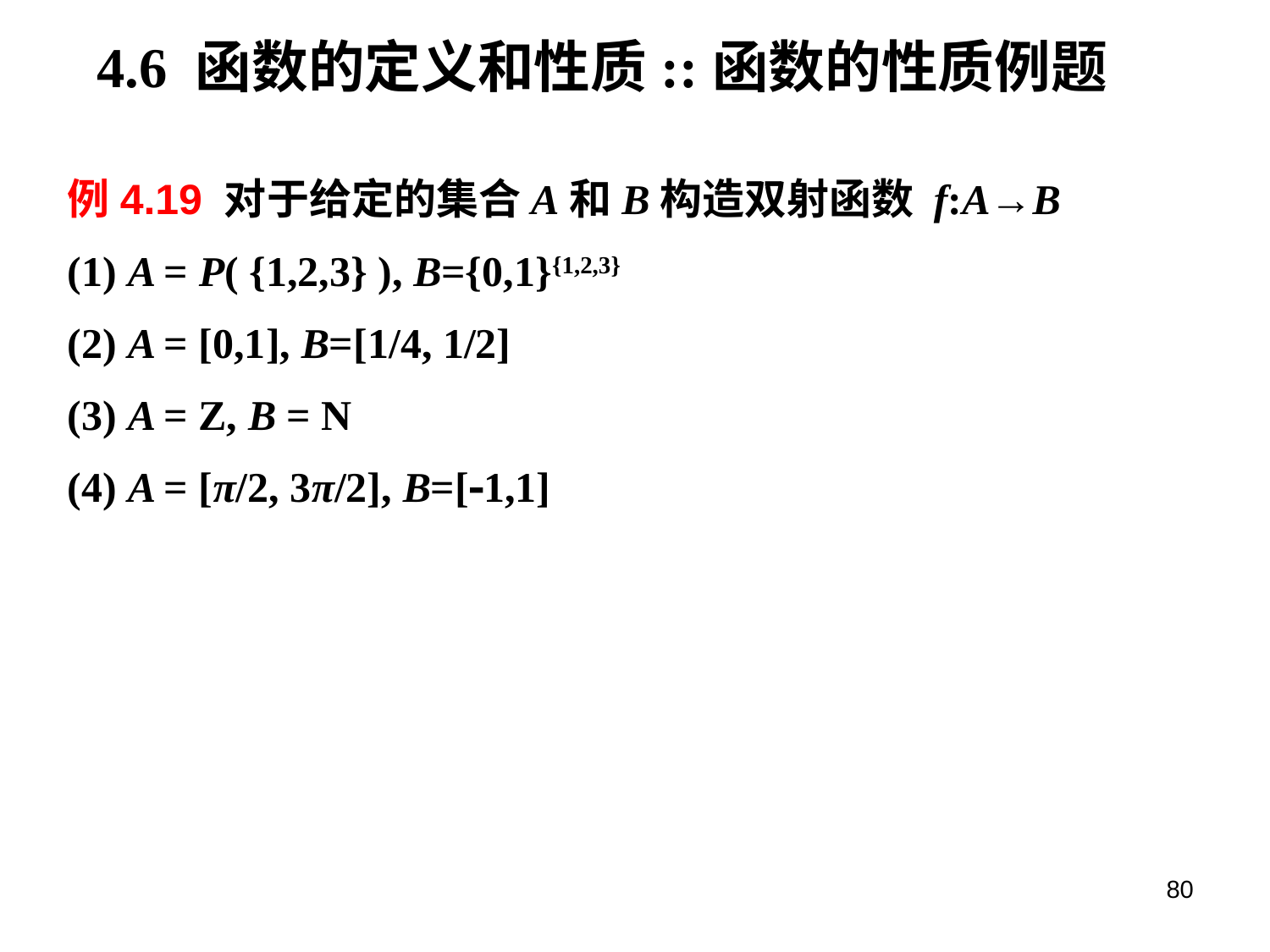

# 4.6 函数的定义和性质::函数的性质例题
例4.19 对于给定的集合A和B构造双射函数 f:A→B
(1) A = P( {1,2,3} ), B={0,1}{1,2,3}
(2) A = [0,1], B=[1/4, 1/2]
(3) A = Z, B = N
(4) A = [π/2, 3π/2], B=[−1,1]

80